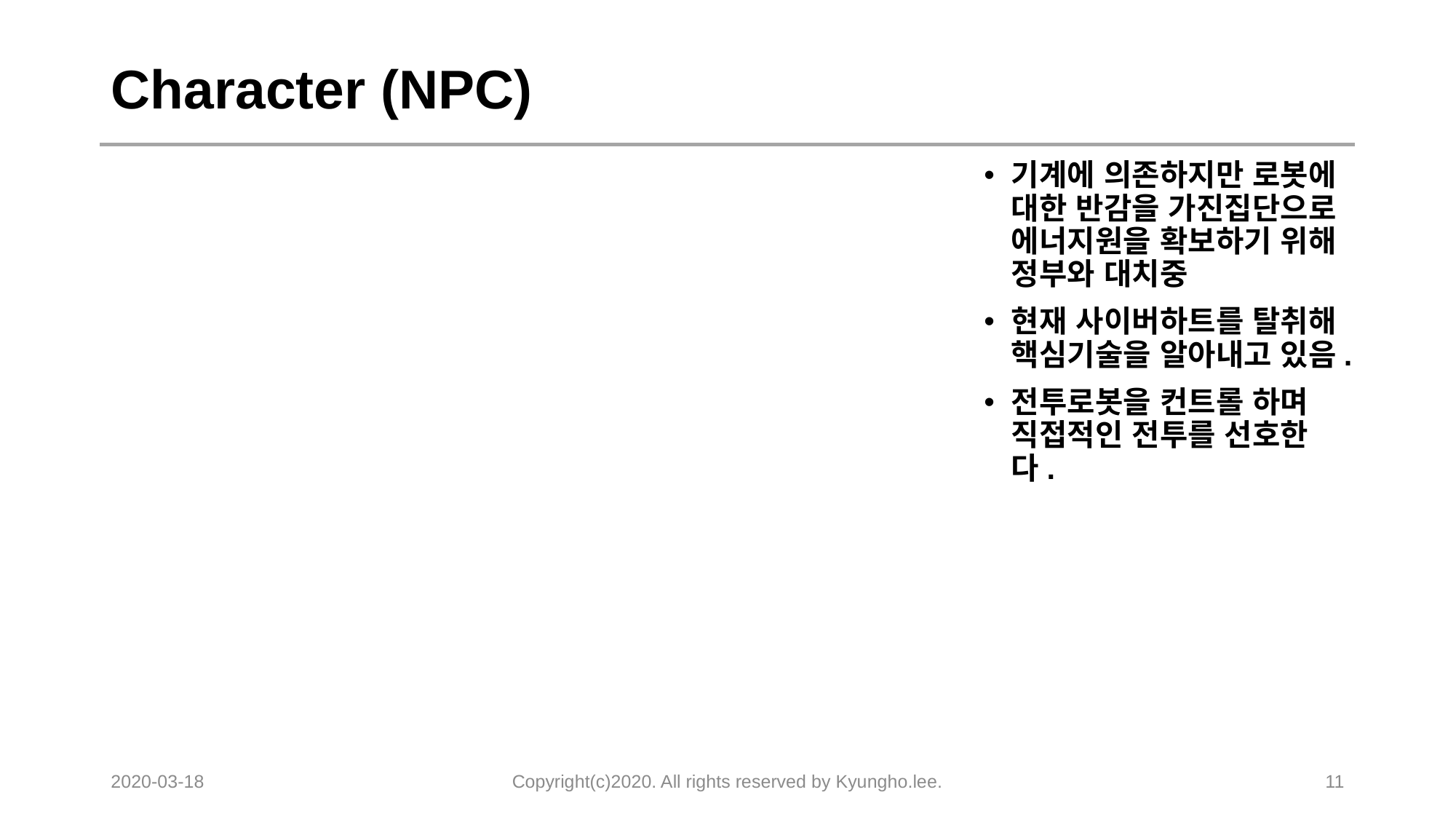

# Character (NPC)
기계에 의존하지만 로봇에 대한 반감을 가진집단으로 에너지원을 확보하기 위해 정부와 대치중
현재 사이버하트를 탈취해 핵심기술을 알아내고 있음.
전투로봇을 컨트롤 하며 직접적인 전투를 선호한다.
2020-03-18
Copyright(c)2020. All rights reserved by Kyungho.lee.
11